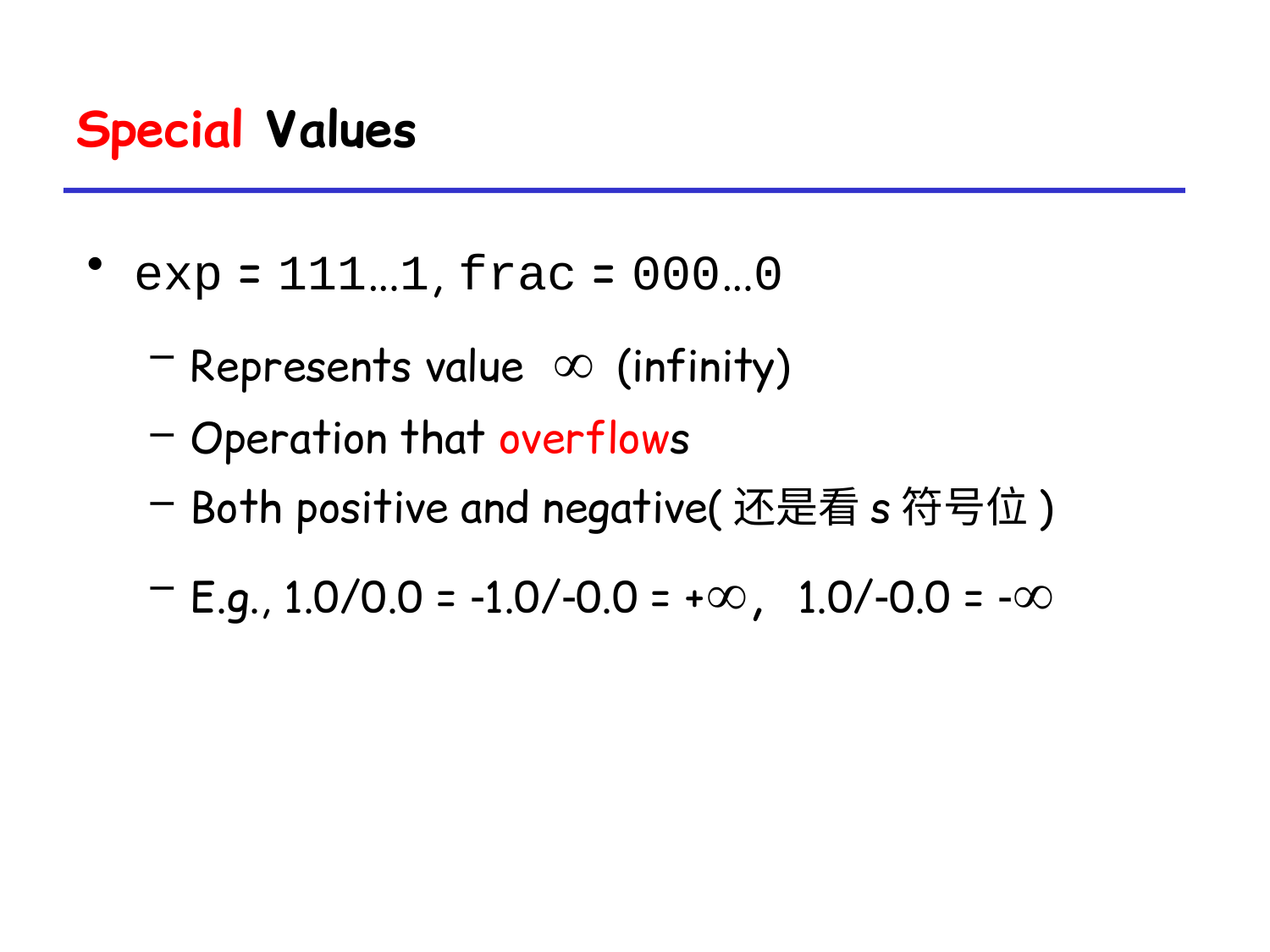

# Special Values
exp = 111…1, frac = 000…0
Represents value ∞ (infinity)
Operation that overflows
Both positive and negative(还是看s符号位)
E.g., 1.0/0.0 = −1.0/−0.0 = +∞,  1.0/−0.0 = −∞
17